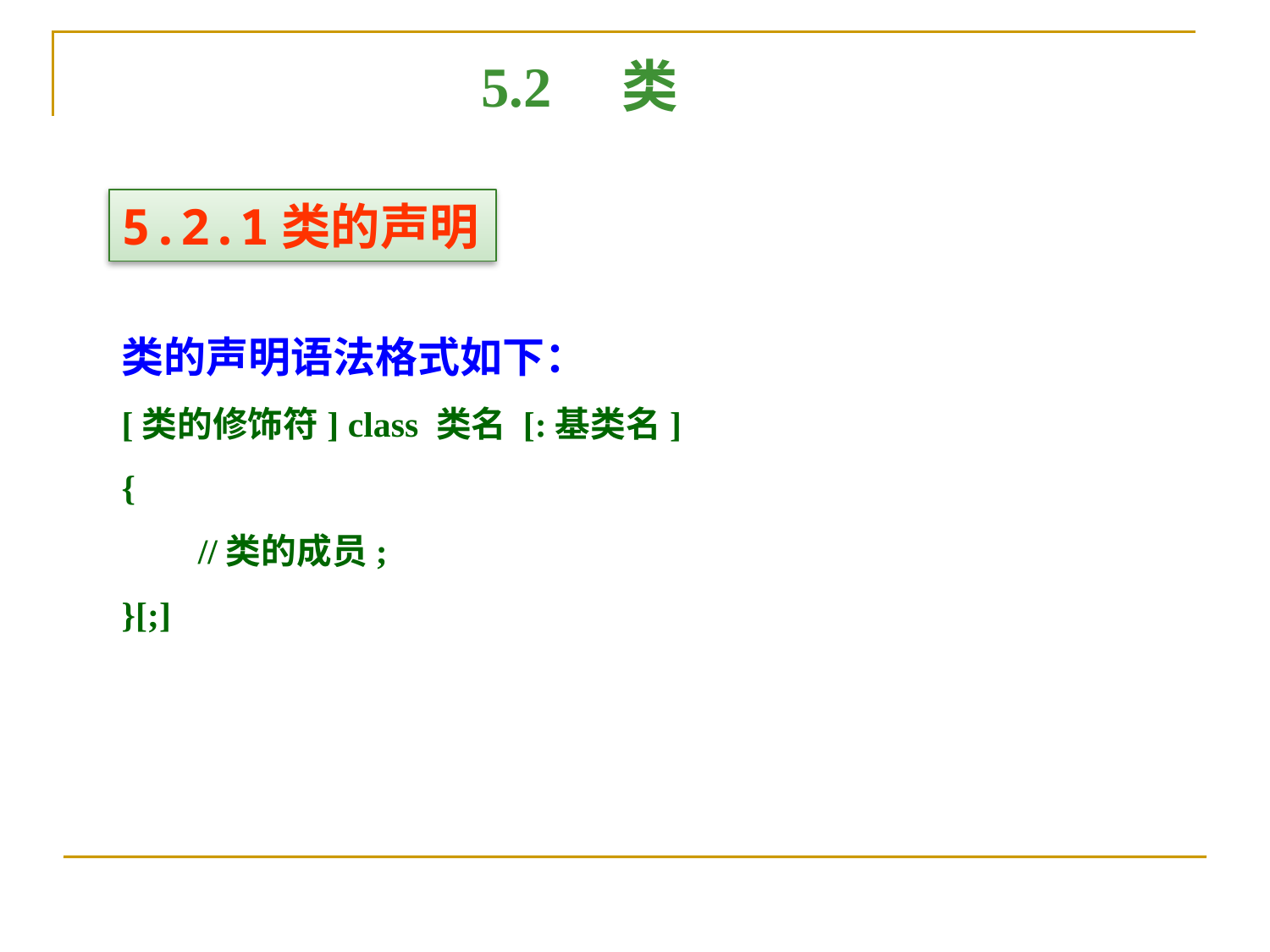

5.2　类
5.2.1类的声明
类的声明语法格式如下：
[类的修饰符] class 类名 [:基类名]
{
   　//类的成员;
}[;]